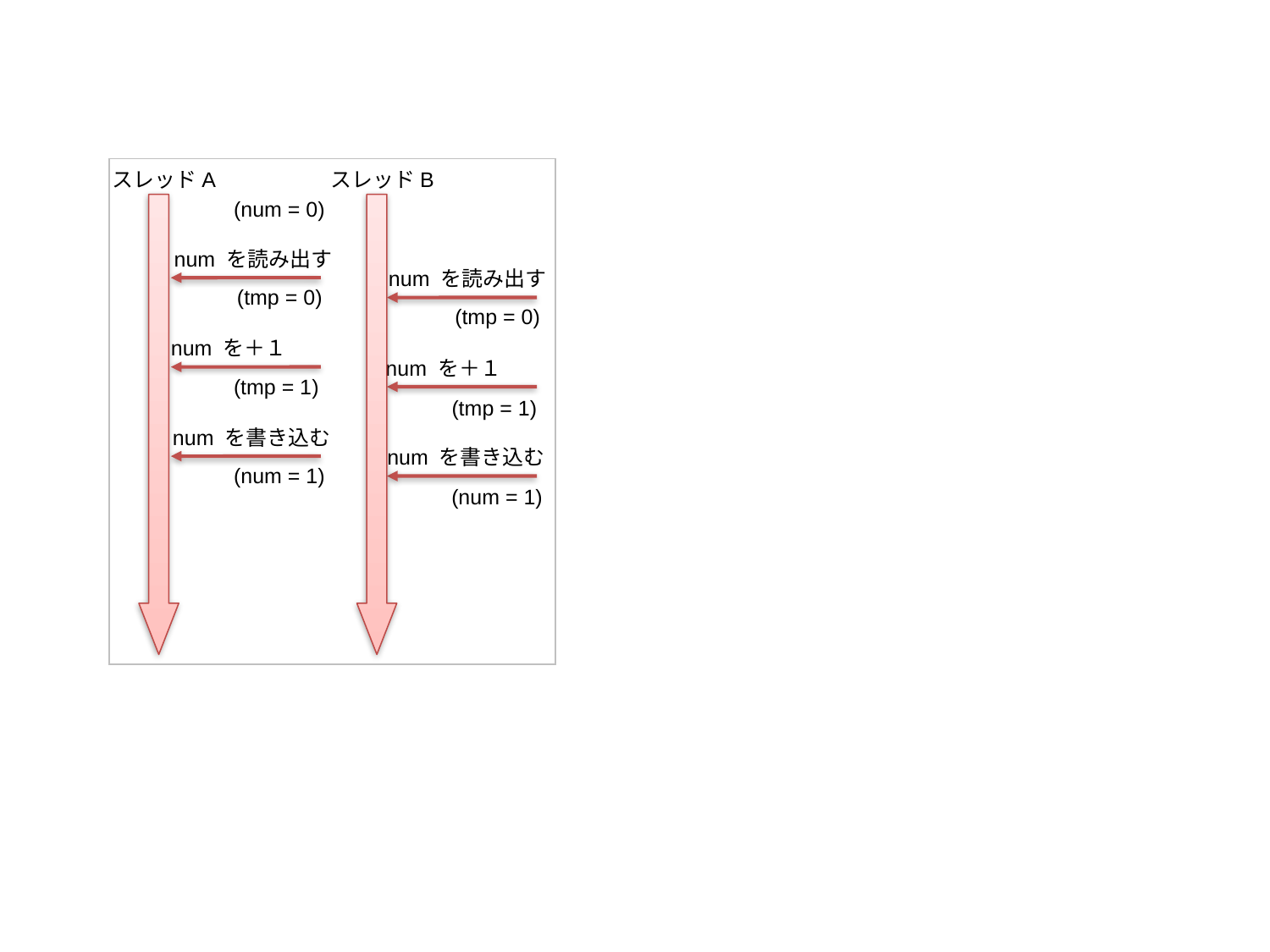

スレッドA
スレッドB
(num = 0)

num を読み出す
num を読み出す

(tmp = 0)

(tmp = 0)
num を＋１
num を＋１

(tmp = 1)

(tmp = 1)
num を書き込む
num を書き込む

(num = 1)

(num = 1)